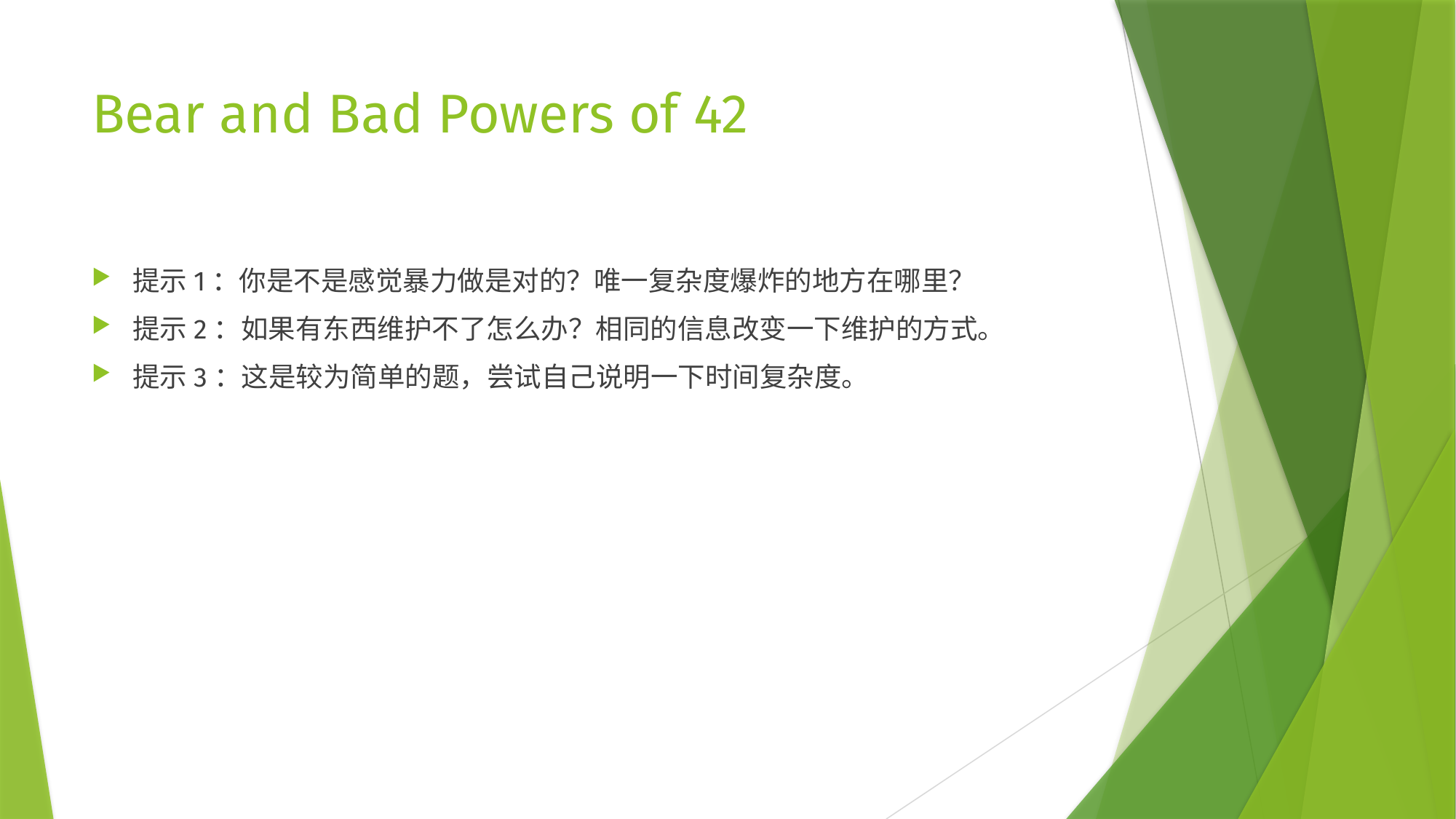

# Bear and Bad Powers of 42
提示1：你是不是感觉暴力做是对的？唯一复杂度爆炸的地方在哪里？
提示2：如果有东西维护不了怎么办？相同的信息改变一下维护的方式。
提示3：这是较为简单的题，尝试自己说明一下时间复杂度。